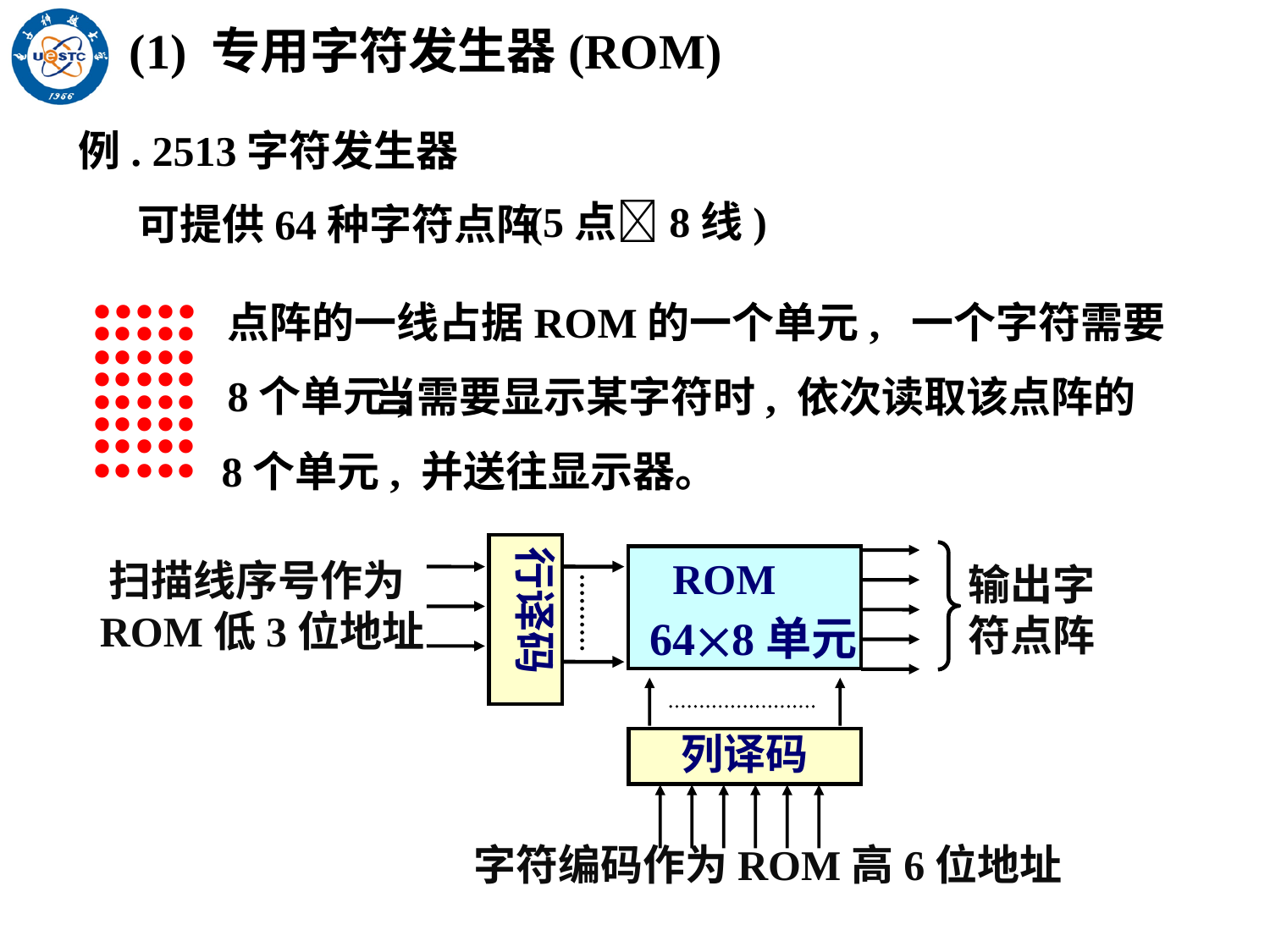

(1) 专用字符发生器(ROM)
例. 2513字符发生器
(5点×8线)
可提供64种字符点阵
点阵的一线占据ROM的一个单元,  一个字符需要8个单元;
.....
.....
.....
.....
.....
.....
.....
.....
               当需要显示某字符时, 依次读取该点阵的8个单元, 并送往显示器。
行译码

   ROM

扫描线序号作为ROM低3位地址

输出字符点阵

64×8单元

列译码

字符编码作为ROM高6位地址